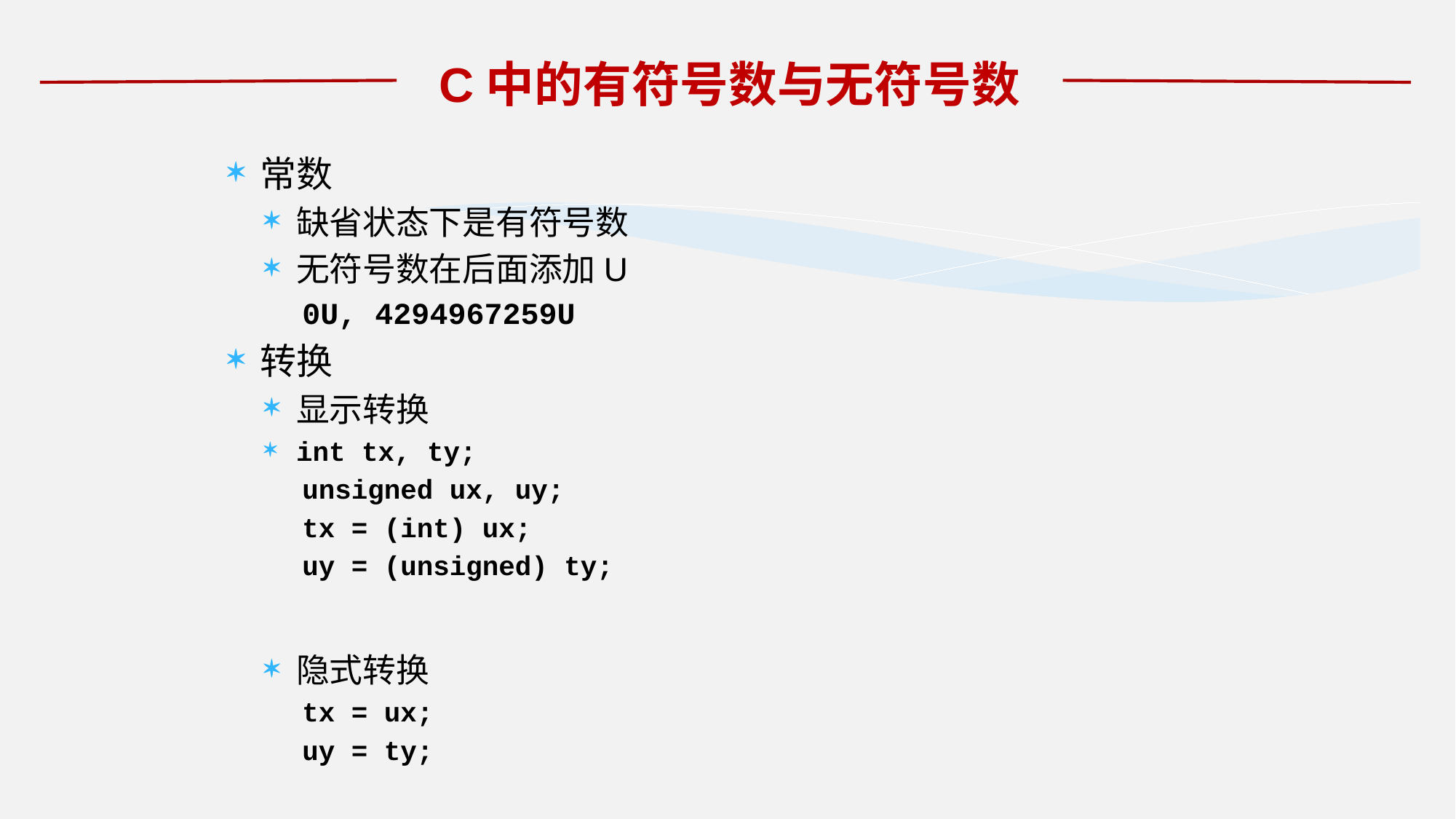

# C中的有符号数与无符号数
常数
缺省状态下是有符号数
无符号数在后面添加U
0U, 4294967259U
转换
显示转换
int tx, ty;
unsigned ux, uy;
tx = (int) ux;
uy = (unsigned) ty;

隐式转换
tx = ux;
uy = ty;